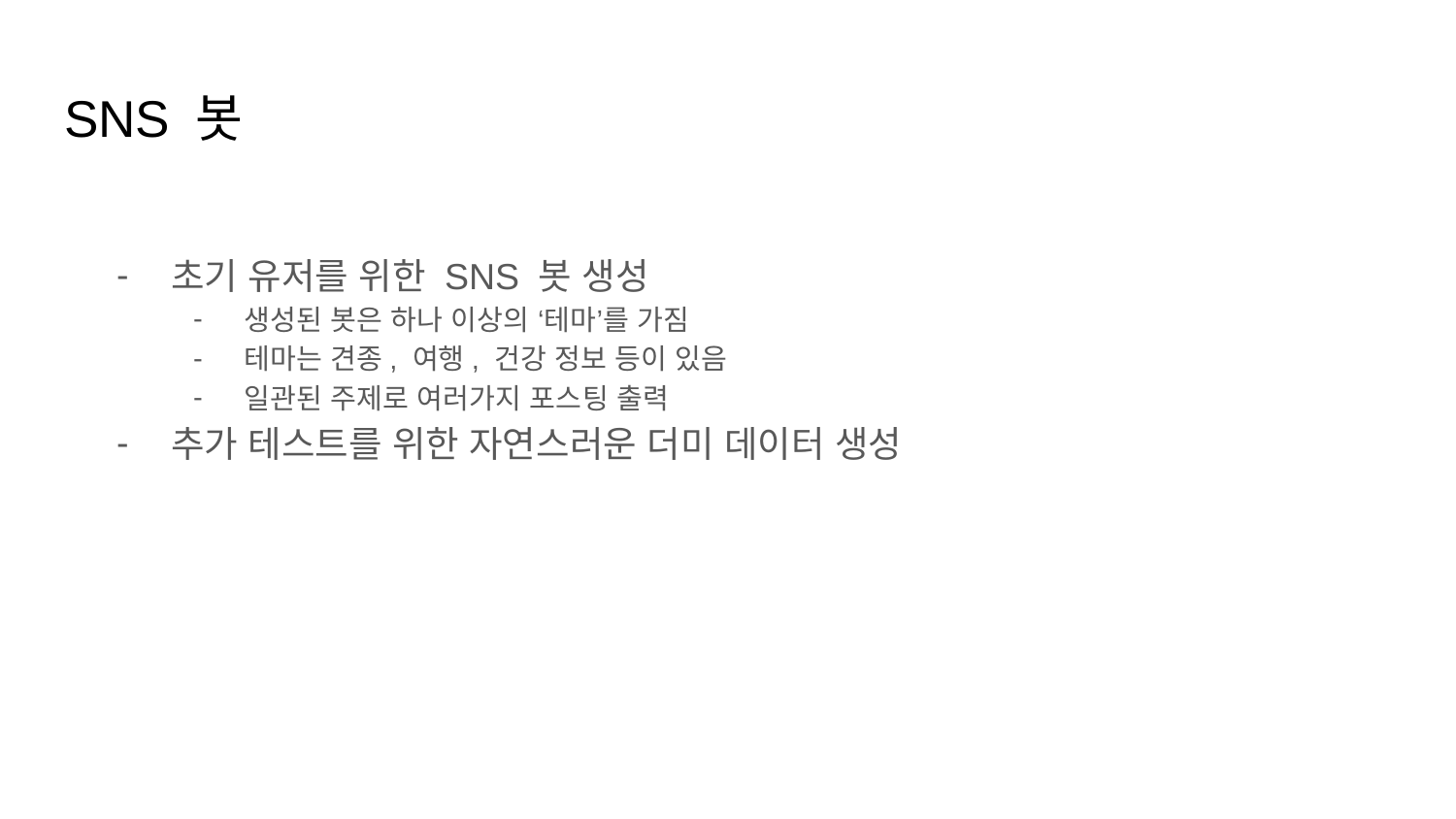

# SNS 봇
초기 유저를 위한 SNS 봇 생성
생성된 봇은 하나 이상의 ‘테마’를 가짐
테마는 견종, 여행, 건강 정보 등이 있음
일관된 주제로 여러가지 포스팅 출력
추가 테스트를 위한 자연스러운 더미 데이터 생성